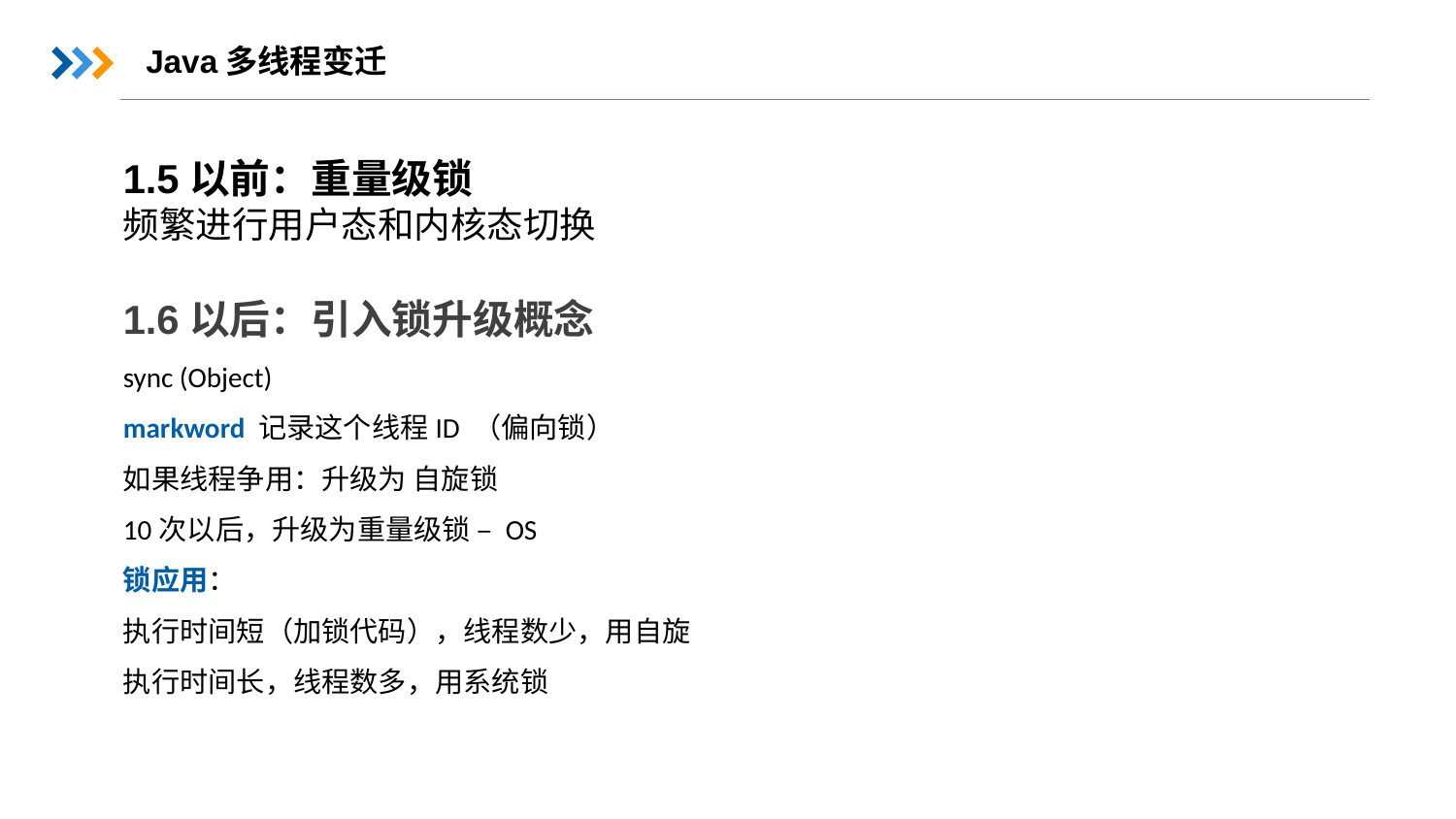

Java多线程变迁
1.5以前：重量级锁
频繁进行用户态和内核态切换

1.6以后：引入锁升级概念
sync (Object)
markword 记录这个线程ID （偏向锁）
如果线程争用：升级为 自旋锁
10次以后，升级为重量级锁 – OS
锁应用：
执行时间短（加锁代码），线程数少，用自旋
执行时间长，线程数多，用系统锁